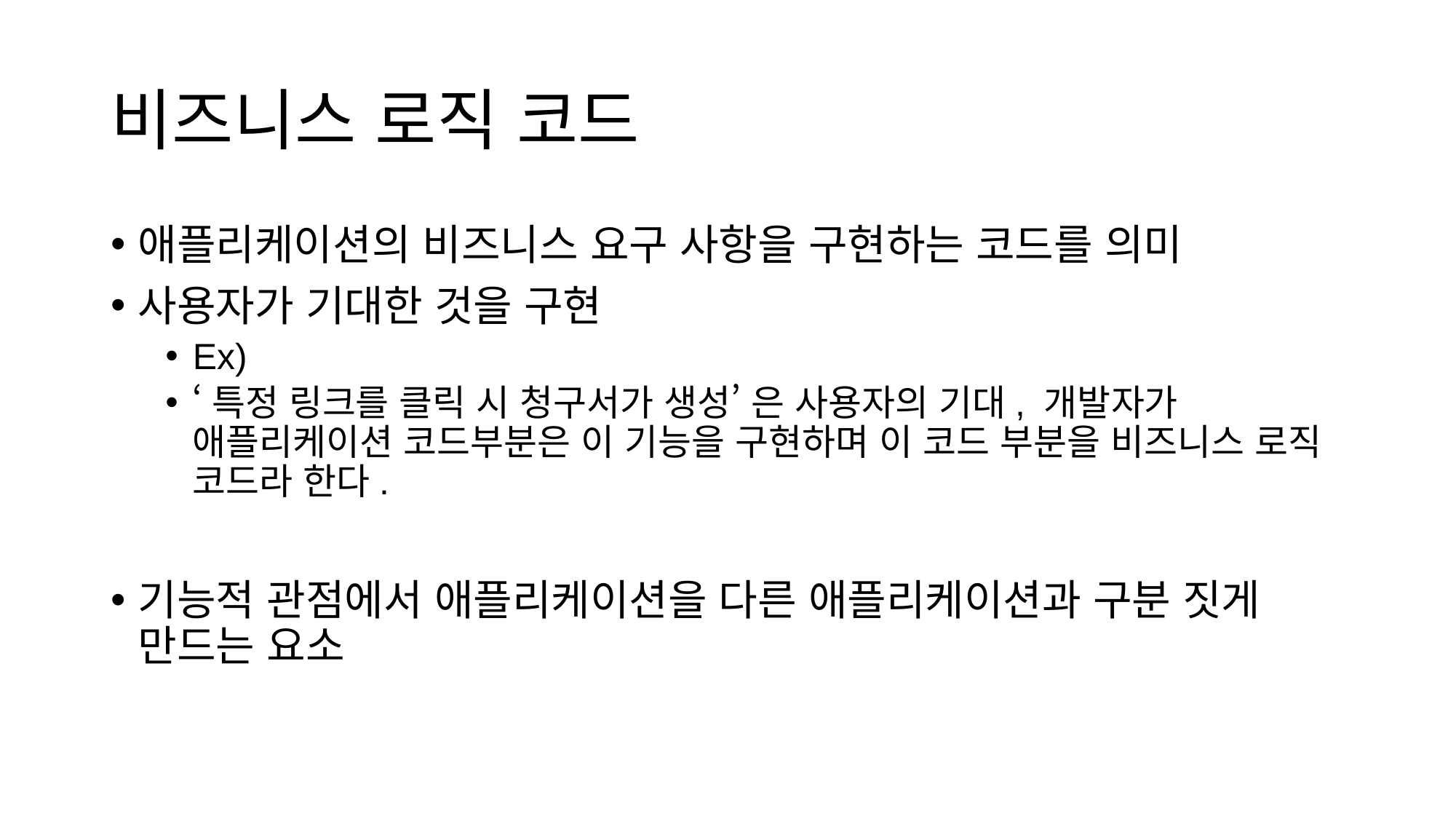

# 비즈니스 로직 코드
애플리케이션의 비즈니스 요구 사항을 구현하는 코드를 의미
사용자가 기대한 것을 구현
Ex)
‘특정 링크를 클릭 시 청구서가 생성’ 은 사용자의 기대, 개발자가 애플리케이션 코드부분은 이 기능을 구현하며 이 코드 부분을 비즈니스 로직 코드라 한다.

기능적 관점에서 애플리케이션을 다른 애플리케이션과 구분 짓게 만드는 요소